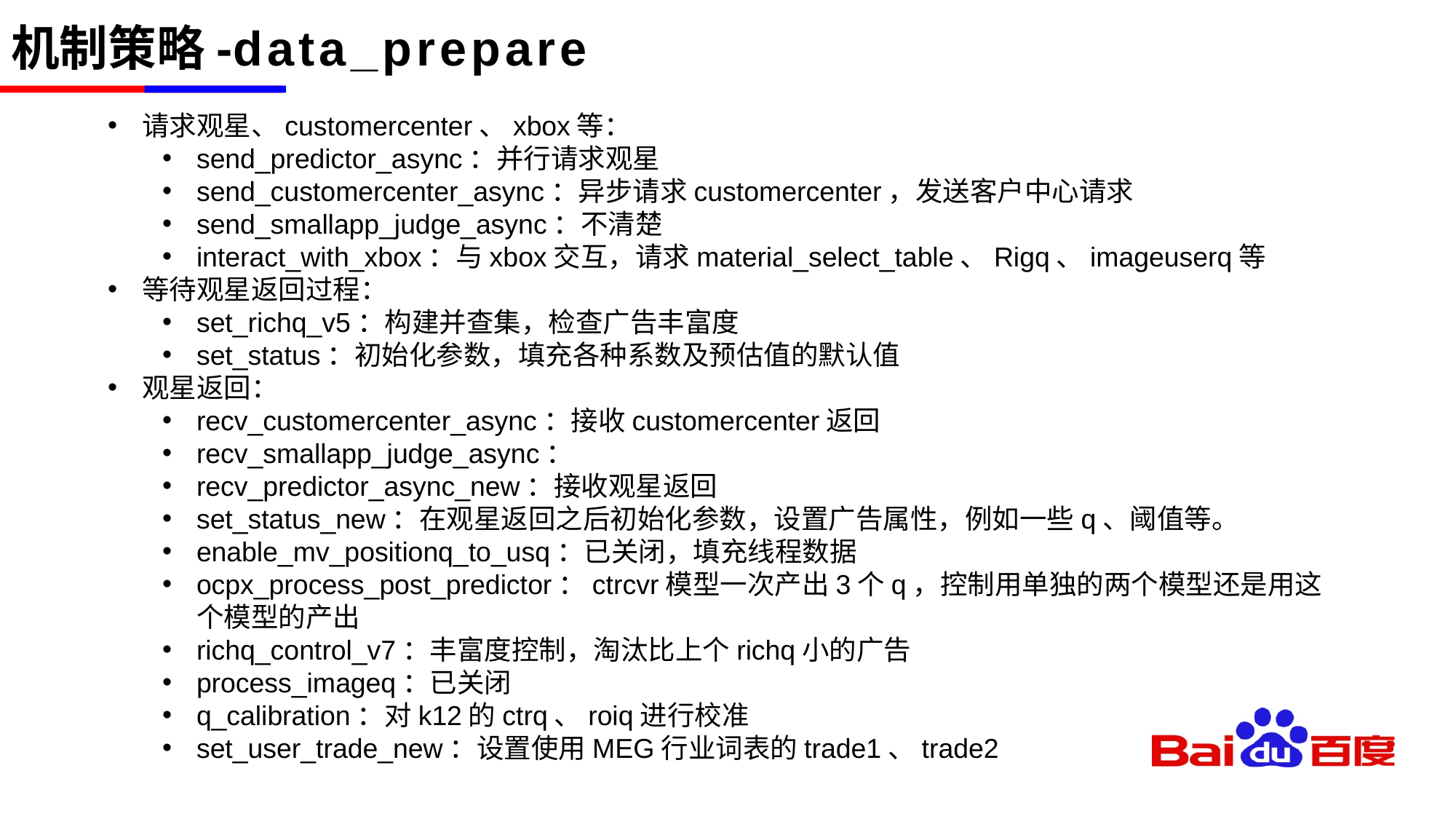

# 机制策略-data_prepare
请求观星、customercenter、xbox等：
send_predictor_async：并行请求观星
send_customercenter_async：异步请求customercenter，发送客户中心请求
send_smallapp_judge_async：不清楚
interact_with_xbox：与xbox交互，请求material_select_table、Rigq、imageuserq等
等待观星返回过程：
set_richq_v5：构建并查集，检查广告丰富度
set_status：初始化参数，填充各种系数及预估值的默认值
观星返回：
recv_customercenter_async：接收customercenter返回
recv_smallapp_judge_async：
recv_predictor_async_new：接收观星返回
set_status_new：在观星返回之后初始化参数，设置广告属性，例如一些q、阈值等。
enable_mv_positionq_to_usq：已关闭，填充线程数据
ocpx_process_post_predictor：ctrcvr模型一次产出3个q，控制用单独的两个模型还是用这个模型的产出
richq_control_v7：丰富度控制，淘汰比上个richq小的广告
process_imageq：已关闭
q_calibration：对k12的ctrq、roiq进行校准
set_user_trade_new：设置使用MEG行业词表的trade1、trade2